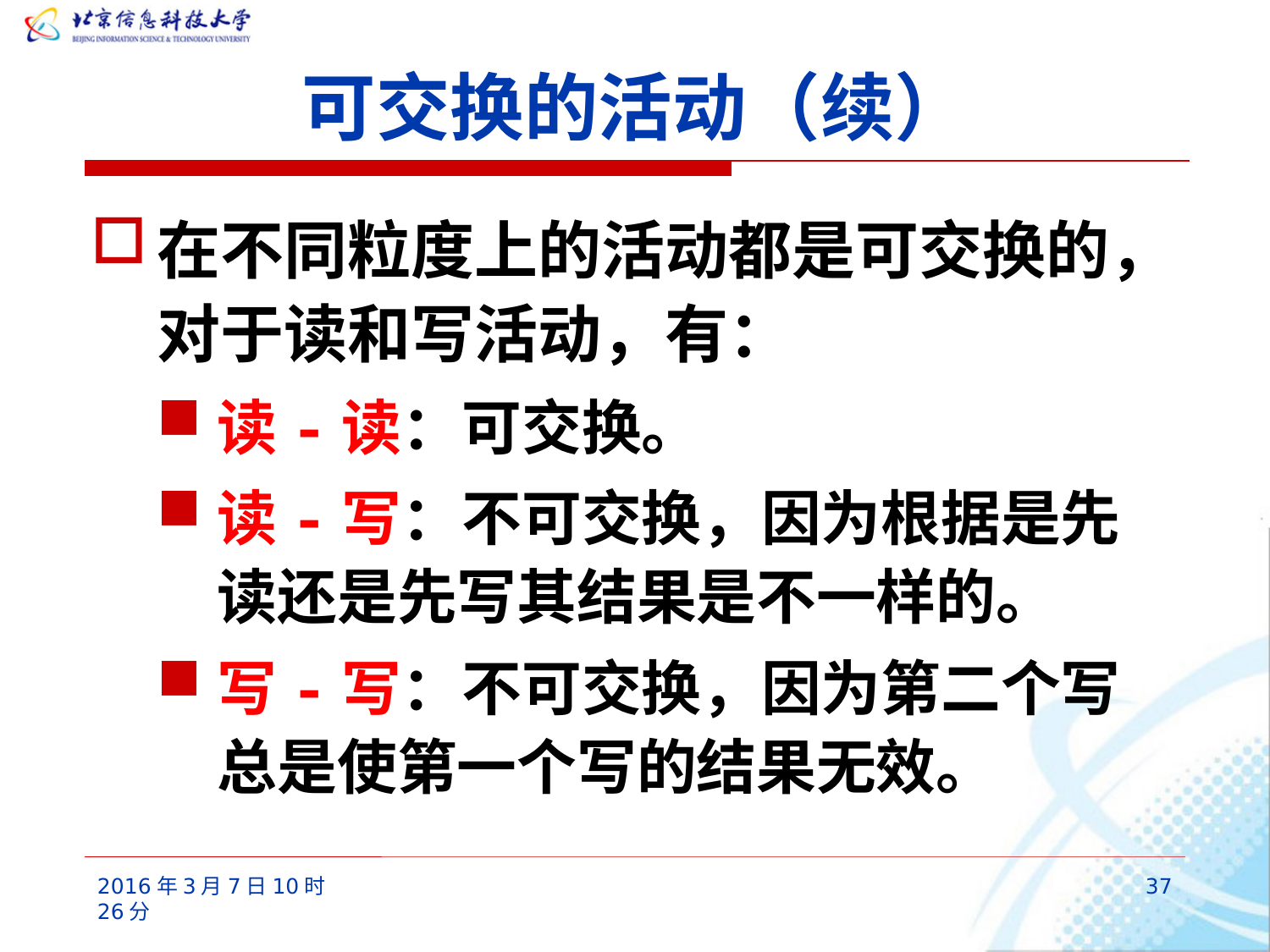

# 可交换的活动（续）
在不同粒度上的活动都是可交换的，对于读和写活动，有：
读-读：可交换。
读-写：不可交换，因为根据是先读还是先写其结果是不一样的。
写-写：不可交换，因为第二个写总是使第一个写的结果无效。
2016年3月7日10时26分
37